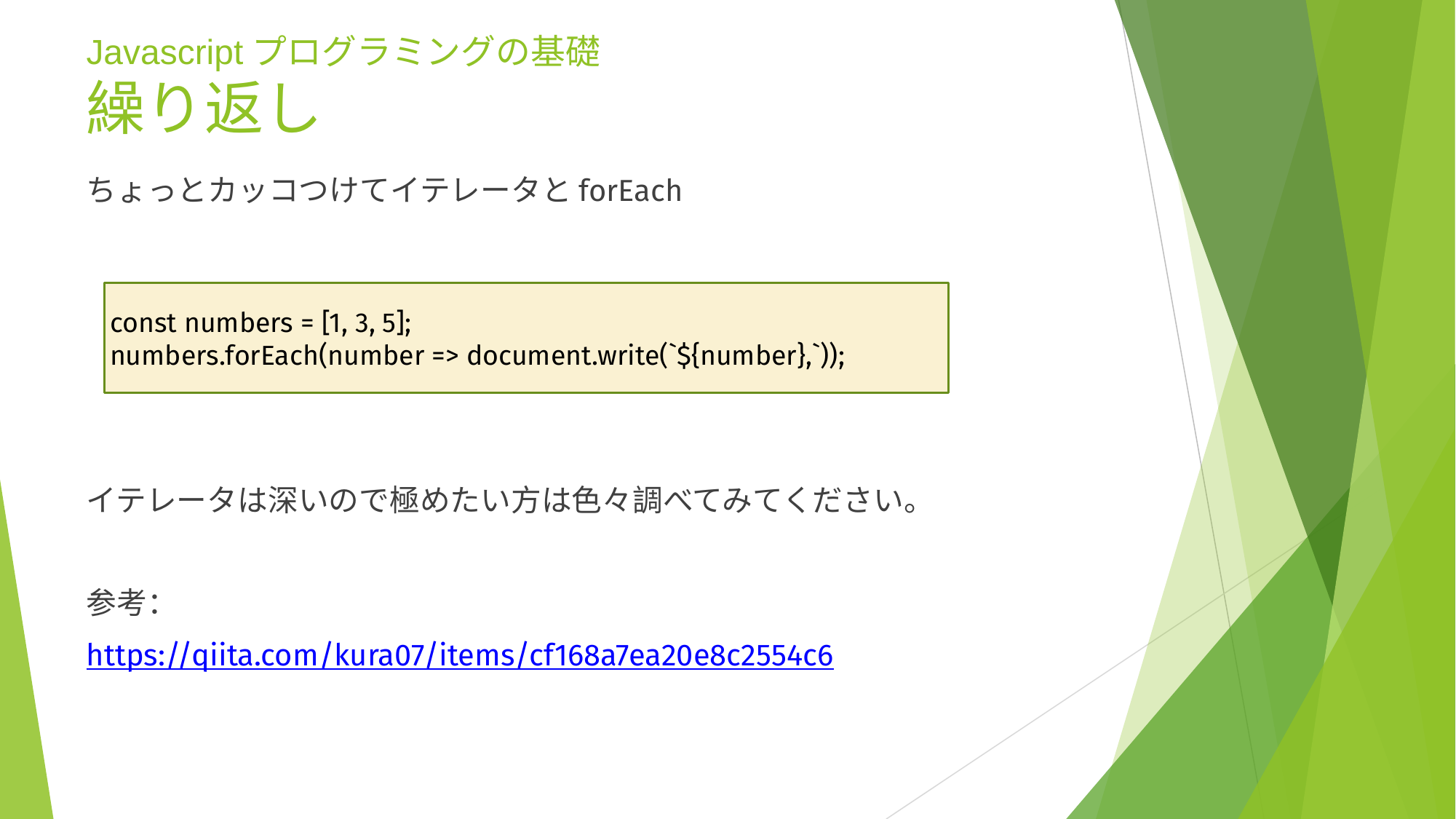

# Javascriptプログラミングの基礎 繰り返し
ちょっとカッコつけてイテレータとforEach

イテレータは深いので極めたい方は色々調べてみてください。

参考：
https://qiita.com/kura07/items/cf168a7ea20e8c2554c6

const numbers = [1, 3, 5];
numbers.forEach(number => document.write(`${number},`));